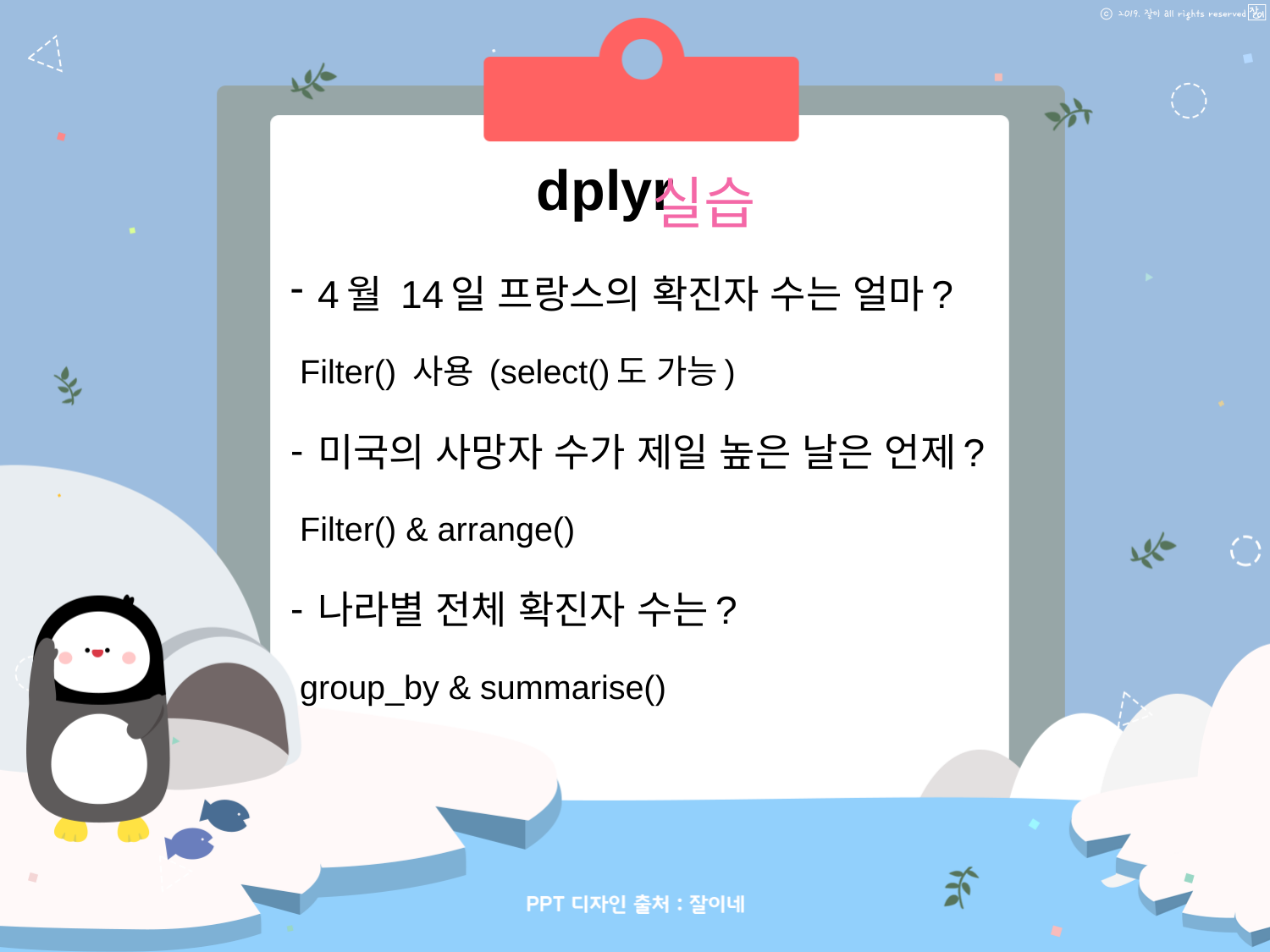

실습
dplyr
4월 14일 프랑스의 확진자 수는 얼마?
 Filter() 사용 (select()도 가능)
미국의 사망자 수가 제일 높은 날은 언제?
 Filter() & arrange()
나라별 전체 확진자 수는?
 group_by & summarise()